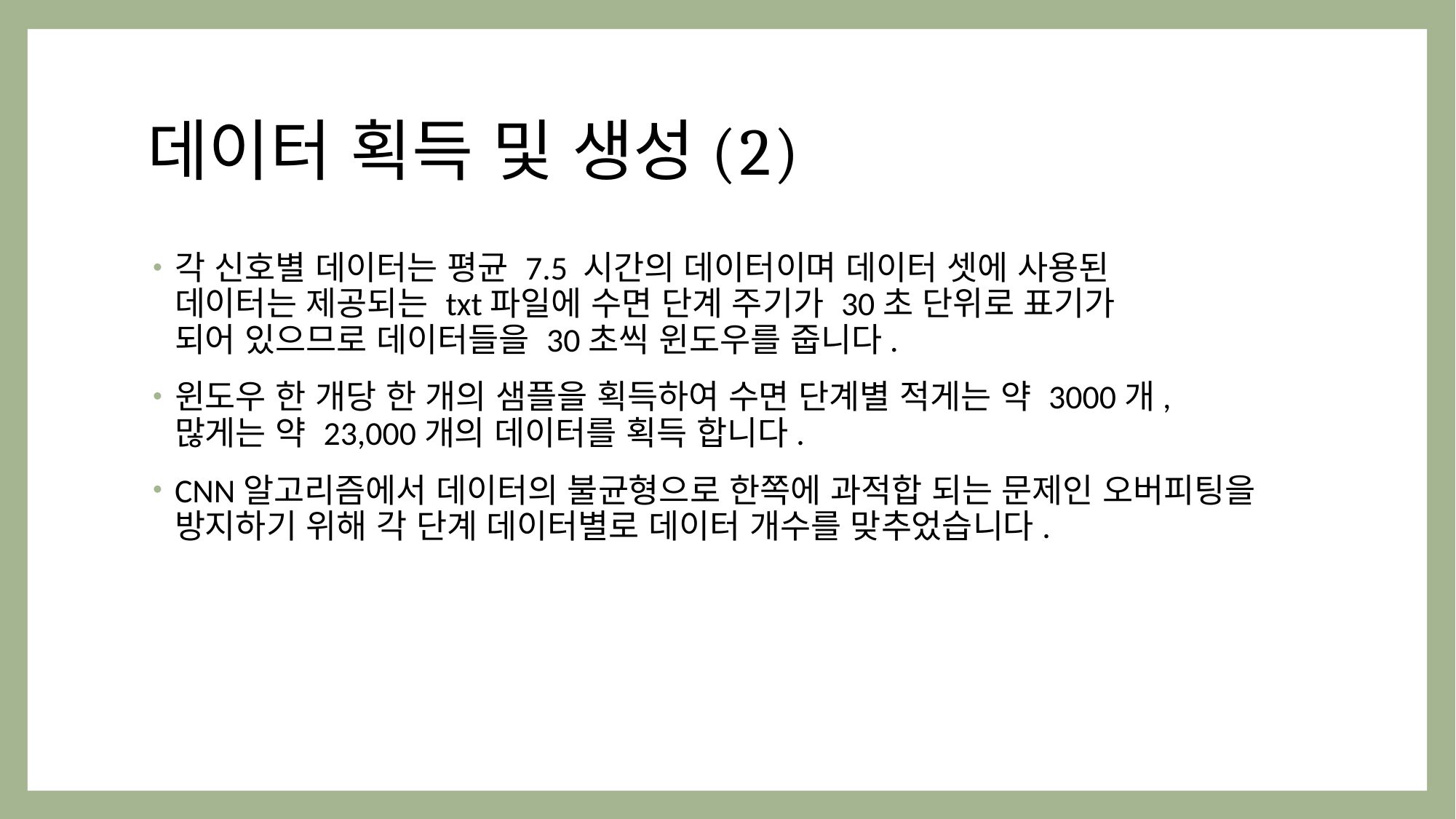

# 데이터 획득 및 생성(2)
각 신호별 데이터는 평균 7.5 시간의 데이터이며 데이터 셋에 사용된                 데이터는 제공되는 txt파일에 수면 단계 주기가 30초 단위로 표기가                  되어 있으므로 데이터들을 30초씩 윈도우를 줍니다.
윈도우 한 개당 한 개의 샘플을 획득하여 수면 단계별 적게는 약 3000개,          많게는 약 23,000개의 데이터를 획득 합니다.
CNN알고리즘에서 데이터의 불균형으로 한쪽에 과적합 되는 문제인 오버피팅을 방지하기 위해 각 단계 데이터별로 데이터 개수를 맞추었습니다.